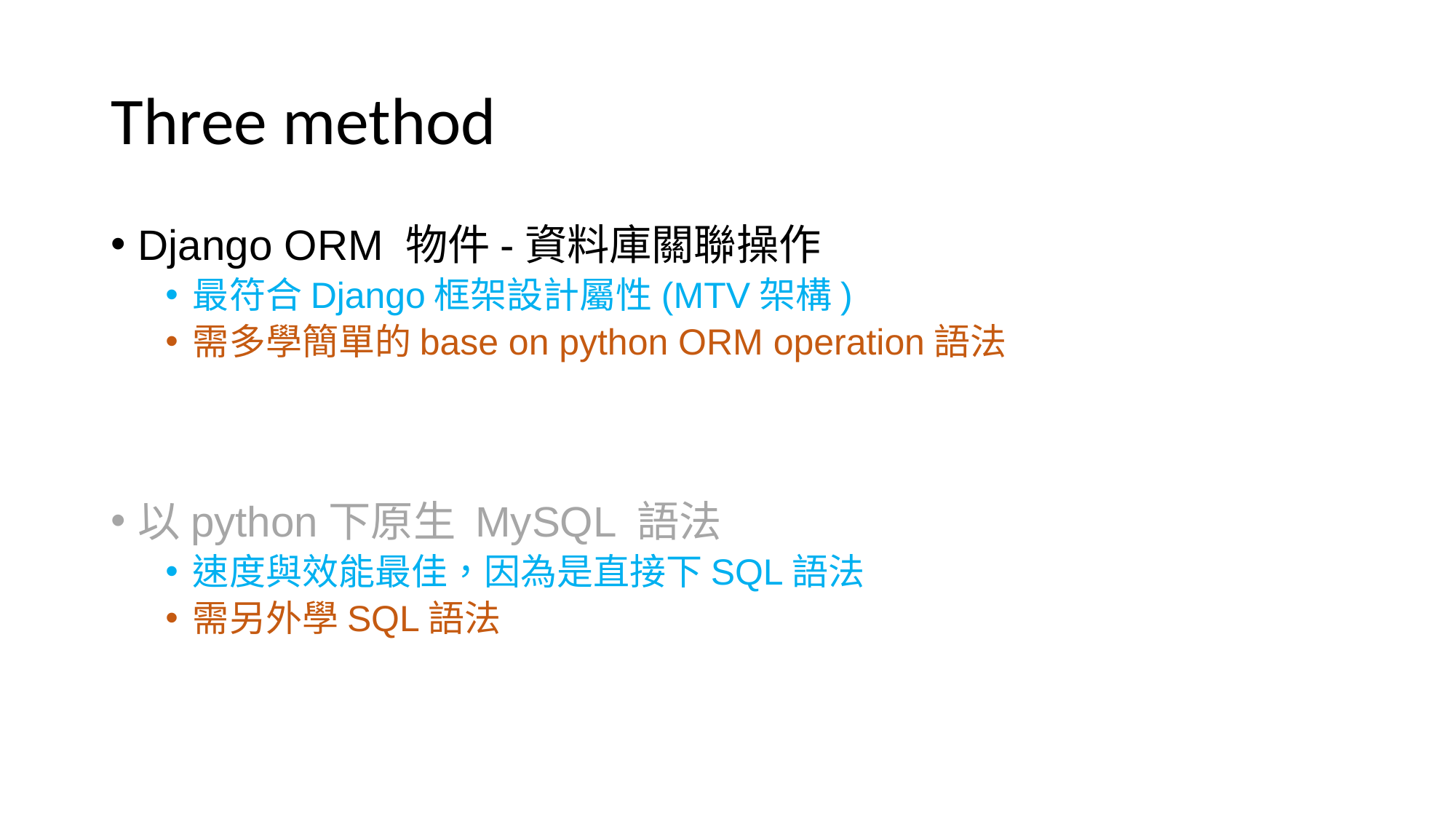

# Three method
Django ORM 物件-資料庫關聯操作
最符合Django框架設計屬性(MTV架構)
需多學簡單的base on python ORM operation語法

以python下原生 MySQL 語法
速度與效能最佳，因為是直接下SQL語法
需另外學SQL語法